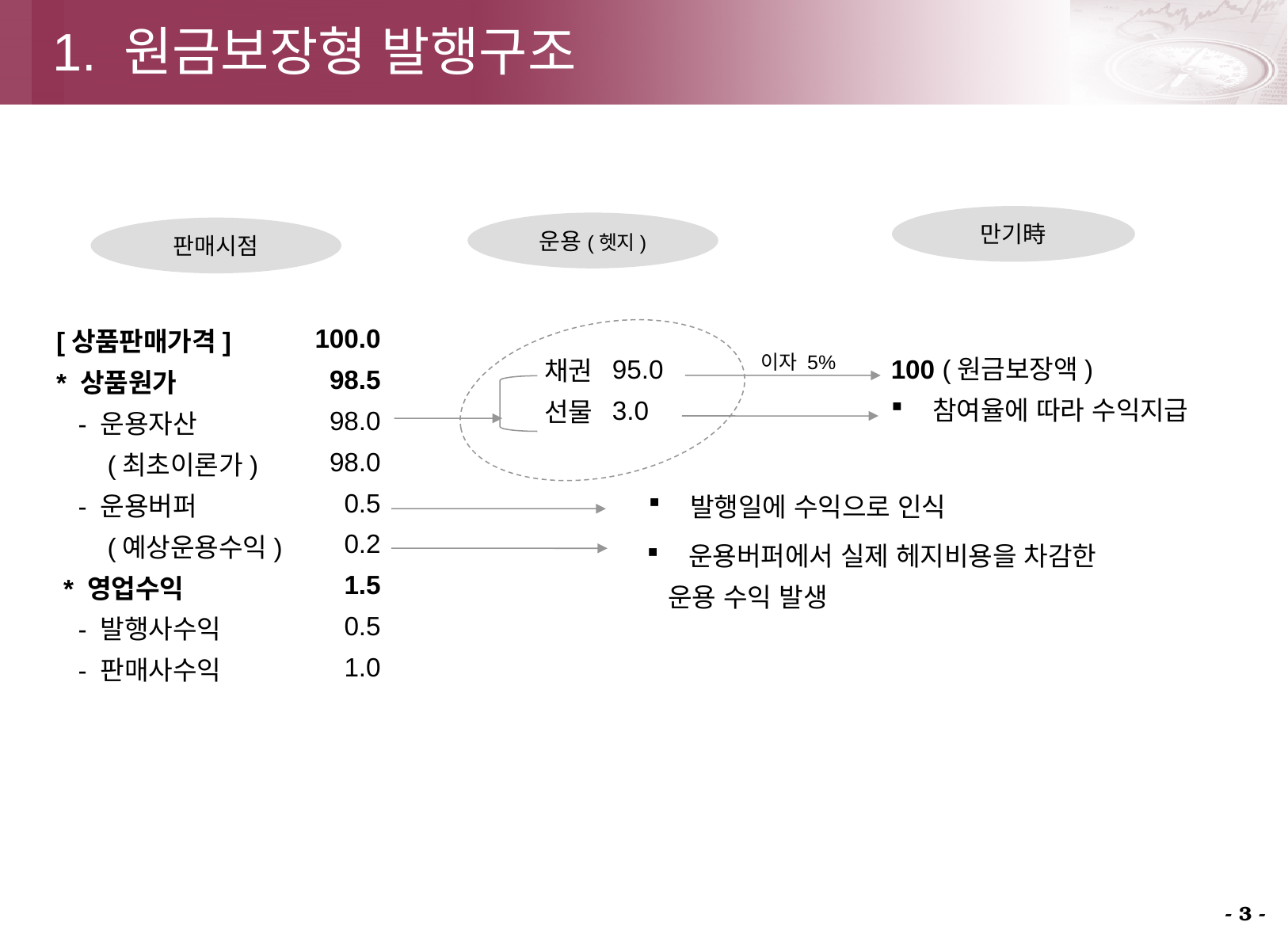

# 1. 원금보장형 발행구조

만기時
운용(헷지)
판매시점

100 (원금보장액)
 참여율에 따라 수익지급

채권
선물
100.0
98.5
98.0
98.0
0.5
0.2
1.5
0.5
1.0

95.0
3.0

[상품판매가격]
* 상품원가
   - 운용자산
       (최초이론가)
   - 운용버퍼
       (예상운용수익)
 * 영업수익
   - 발행사수익
   - 판매사수익

이자 5%

 발행일에 수익으로 인식

 운용버퍼에서 실제 헤지비용을 차감한
  운용 수익 발생